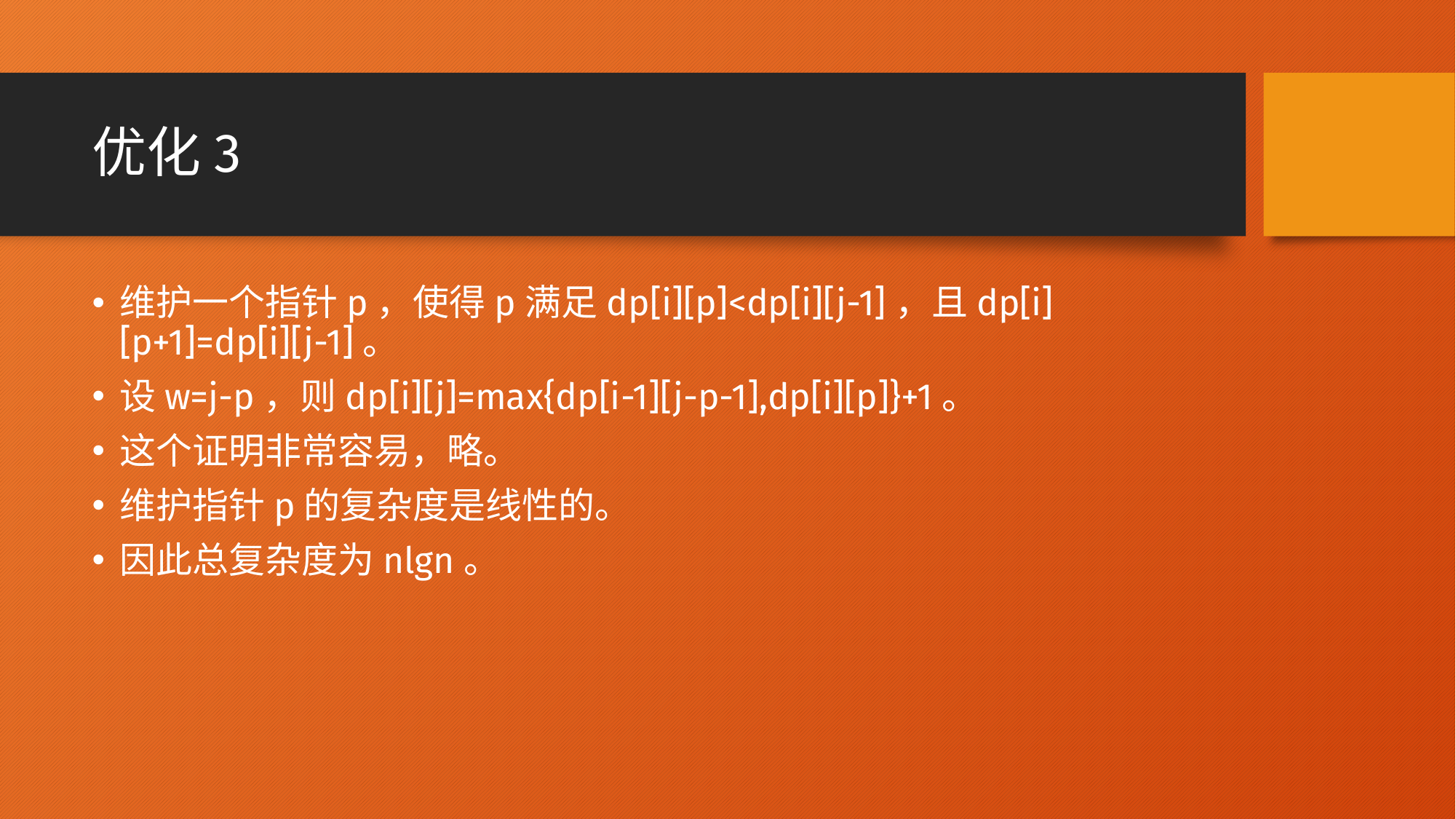

# 优化3
维护一个指针p，使得p满足dp[i][p]<dp[i][j-1]，且dp[i][p+1]=dp[i][j-1]。
设w=j-p，则dp[i][j]=max{dp[i-1][j-p-1],dp[i][p]}+1。
这个证明非常容易，略。
维护指针p的复杂度是线性的。
因此总复杂度为nlgn。